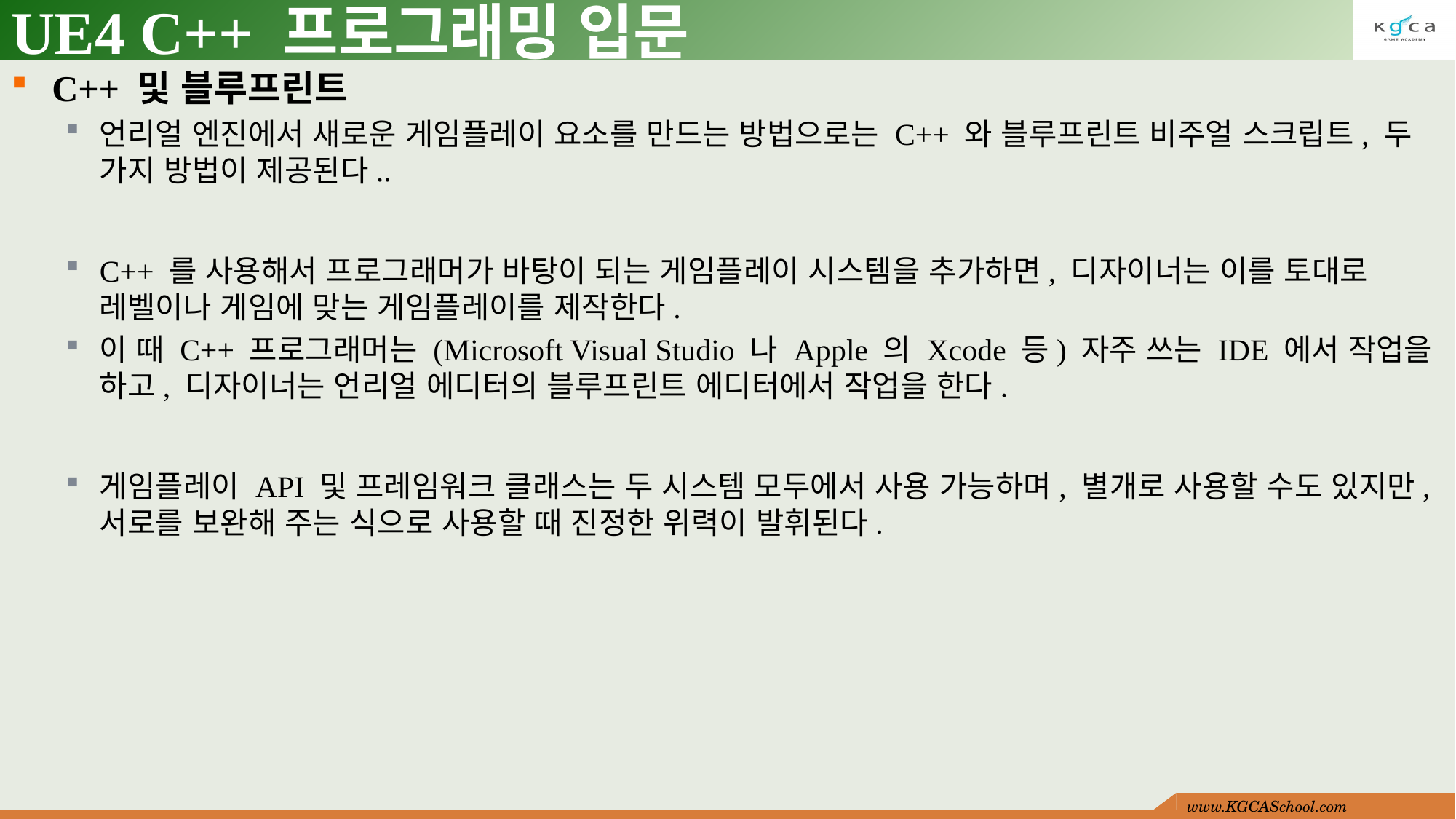

# UE4 C++ 프로그래밍 입문
C++ 및 블루프린트
언리얼 엔진에서 새로운 게임플레이 요소를 만드는 방법으로는 C++ 와 블루프린트 비주얼 스크립트, 두 가지 방법이 제공된다..

C++ 를 사용해서 프로그래머가 바탕이 되는 게임플레이 시스템을 추가하면, 디자이너는 이를 토대로 레벨이나 게임에 맞는 게임플레이를 제작한다.
이 때 C++ 프로그래머는 (Microsoft Visual Studio 나 Apple 의 Xcode 등) 자주 쓰는 IDE 에서 작업을 하고, 디자이너는 언리얼 에디터의 블루프린트 에디터에서 작업을 한다.

게임플레이 API 및 프레임워크 클래스는 두 시스템 모두에서 사용 가능하며, 별개로 사용할 수도 있지만, 서로를 보완해 주는 식으로 사용할 때 진정한 위력이 발휘된다.